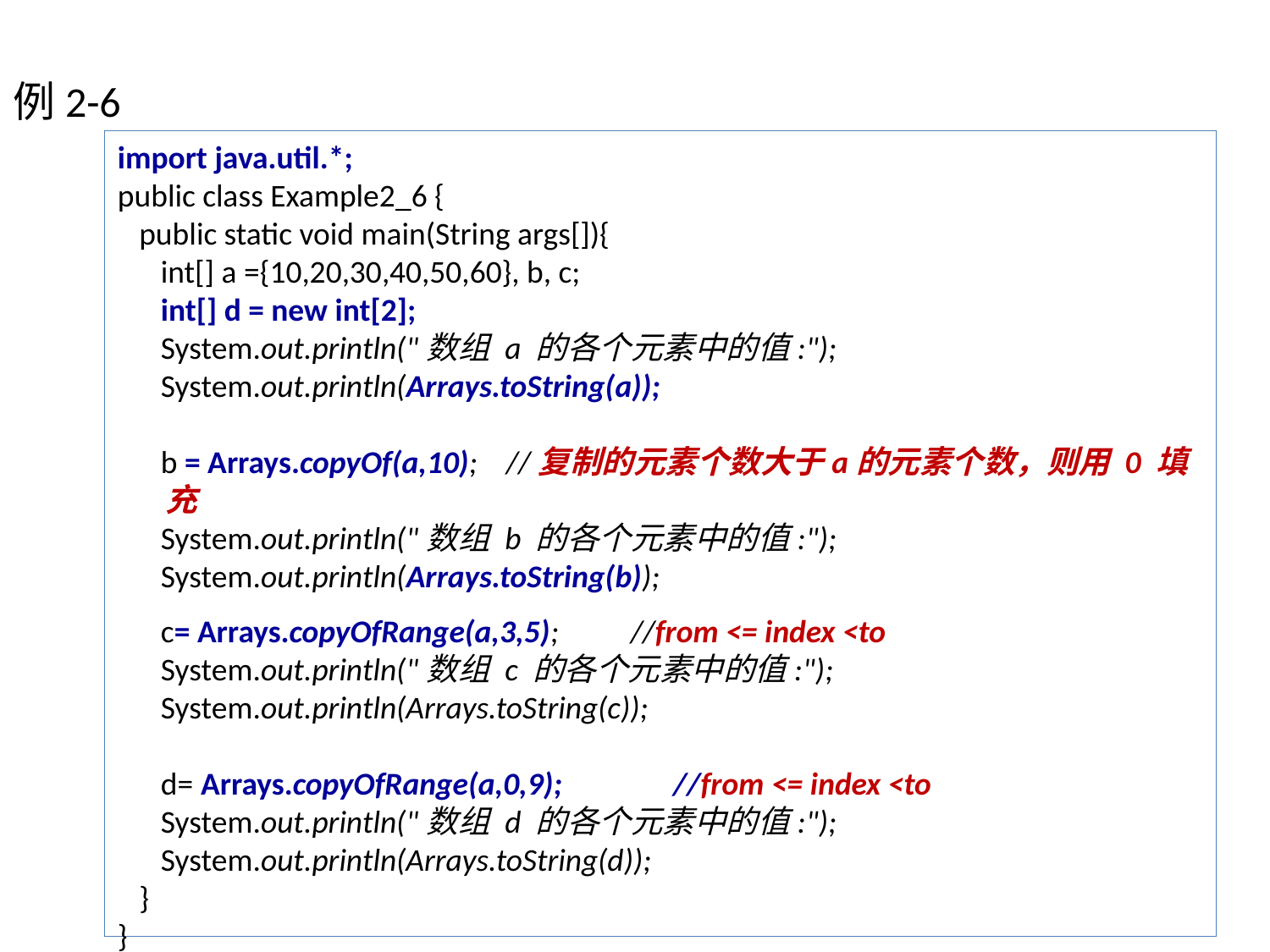

# 例2-6
import java.util.*;
public class Example2_6 {
   public static void main(String args[]){
      int[] a ={10,20,30,40,50,60}, b, c;
      int[] d = new int[2];
      System.out.println("数组 a 的各个元素中的值:");
      System.out.println(Arrays.toString(a));

      b = Arrays.copyOf(a,10);    //复制的元素个数大于a的元素个数，则用 0 填充
      System.out.println("数组 b 的各个元素中的值:");
      System.out.println(Arrays.toString(b));

      c= Arrays.copyOfRange(a,3,5);          //from <= index <to
      System.out.println("数组 c 的各个元素中的值:");
      System.out.println(Arrays.toString(c));

      d= Arrays.copyOfRange(a,0,9);	//from <= index <to
      System.out.println("数组 d 的各个元素中的值:");
      System.out.println(Arrays.toString(d));
   }
}